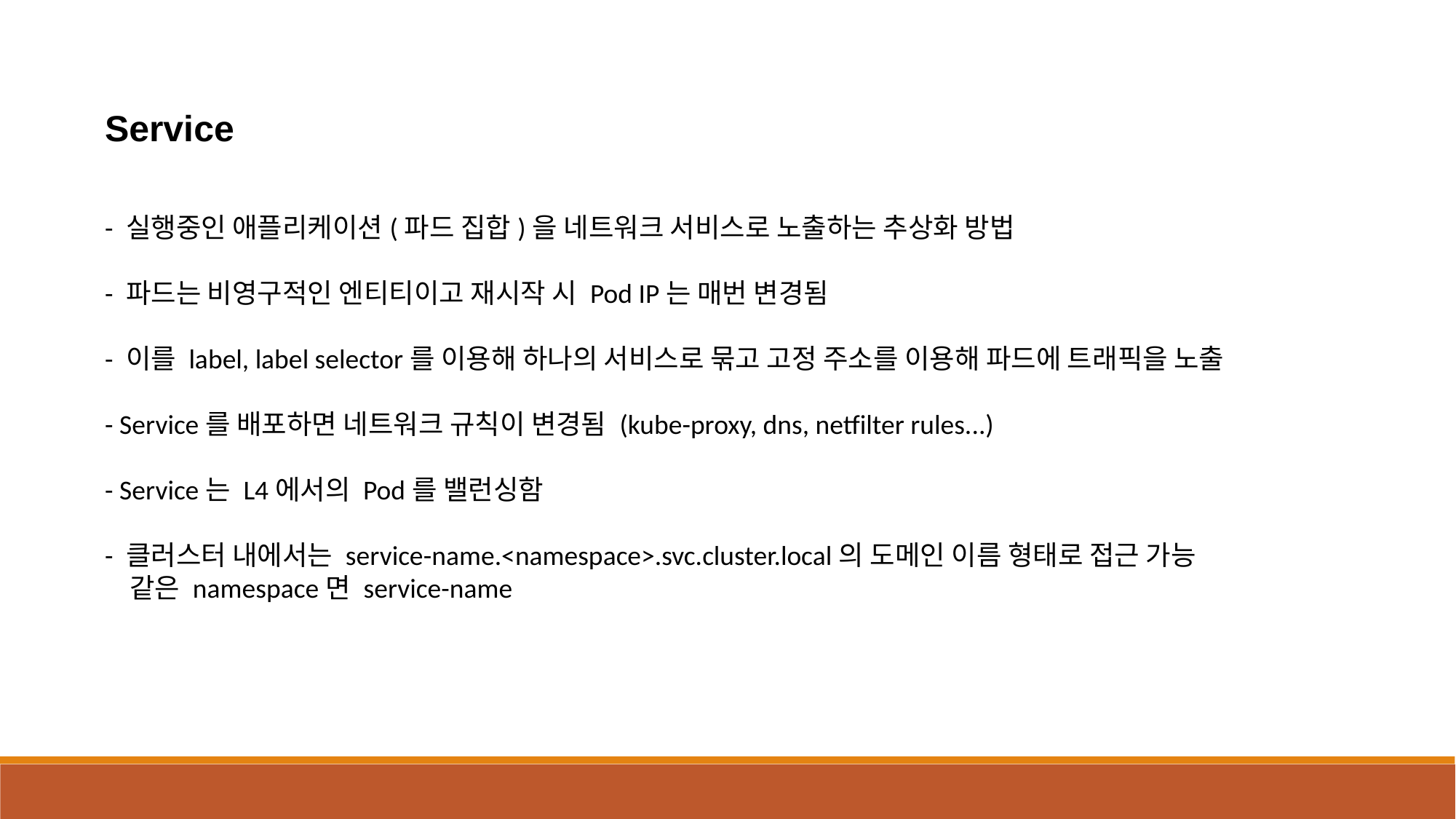

Service
- 실행중인 애플리케이션(파드 집합)을 네트워크 서비스로 노출하는 추상화 방법

- 파드는 비영구적인 엔티티이고 재시작 시 Pod IP는 매번 변경됨

- 이를 label, label selector를 이용해 하나의 서비스로 묶고 고정 주소를 이용해 파드에 트래픽을 노출

- Service를 배포하면 네트워크 규칙이 변경됨 (kube-proxy, dns, netfilter rules...)

- Service는 L4에서의 Pod를 밸런싱함

- 클러스터 내에서는 service-name.<namespace>.svc.cluster.local의 도메인 이름 형태로 접근 가능
   같은 namespace면 service-name